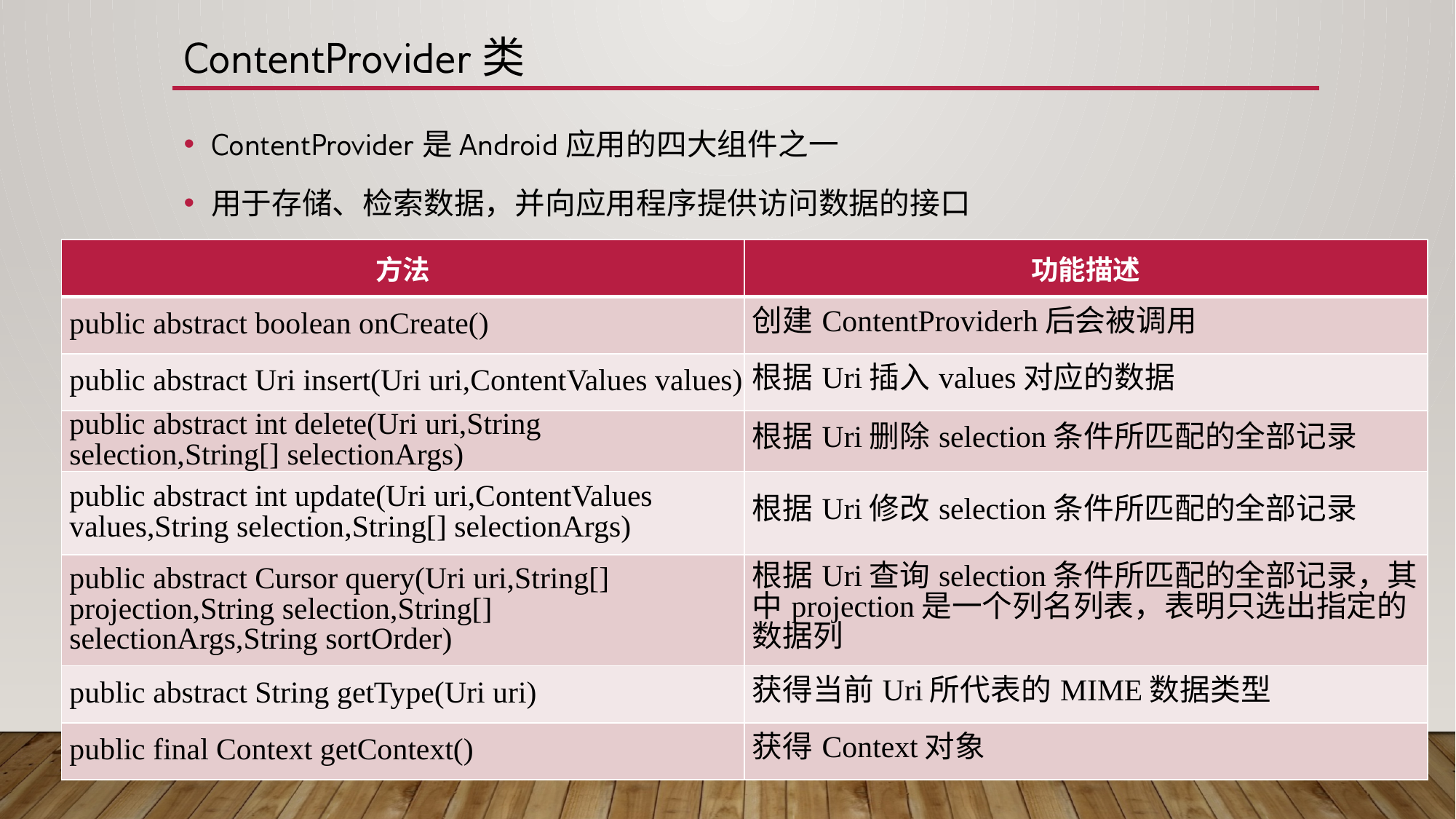

# ContentProvider类
ContentProvider是Android应用的四大组件之一
用于存储、检索数据，并向应用程序提供访问数据的接口
| 方法 | 功能描述 |
| --- | --- |
| public abstract boolean onCreate() | 创建ContentProviderh后会被调用 |
| public abstract Uri insert(Uri uri,ContentValues values) | 根据Uri插入values对应的数据 |
| public abstract int delete(Uri uri,String selection,String[] selectionArgs) | 根据Uri删除selection条件所匹配的全部记录 |
| public abstract int update(Uri uri,ContentValues values,String selection,String[] selectionArgs) | 根据Uri修改selection条件所匹配的全部记录 |
| public abstract Cursor query(Uri uri,String[] projection,String selection,String[] selectionArgs,String sortOrder) | 根据Uri查询selection条件所匹配的全部记录，其中projection是一个列名列表，表明只选出指定的数据列 |
| public abstract String getType(Uri uri) | 获得当前Uri所代表的MIME数据类型 |
| public final Context getContext() | 获得Context对象 |